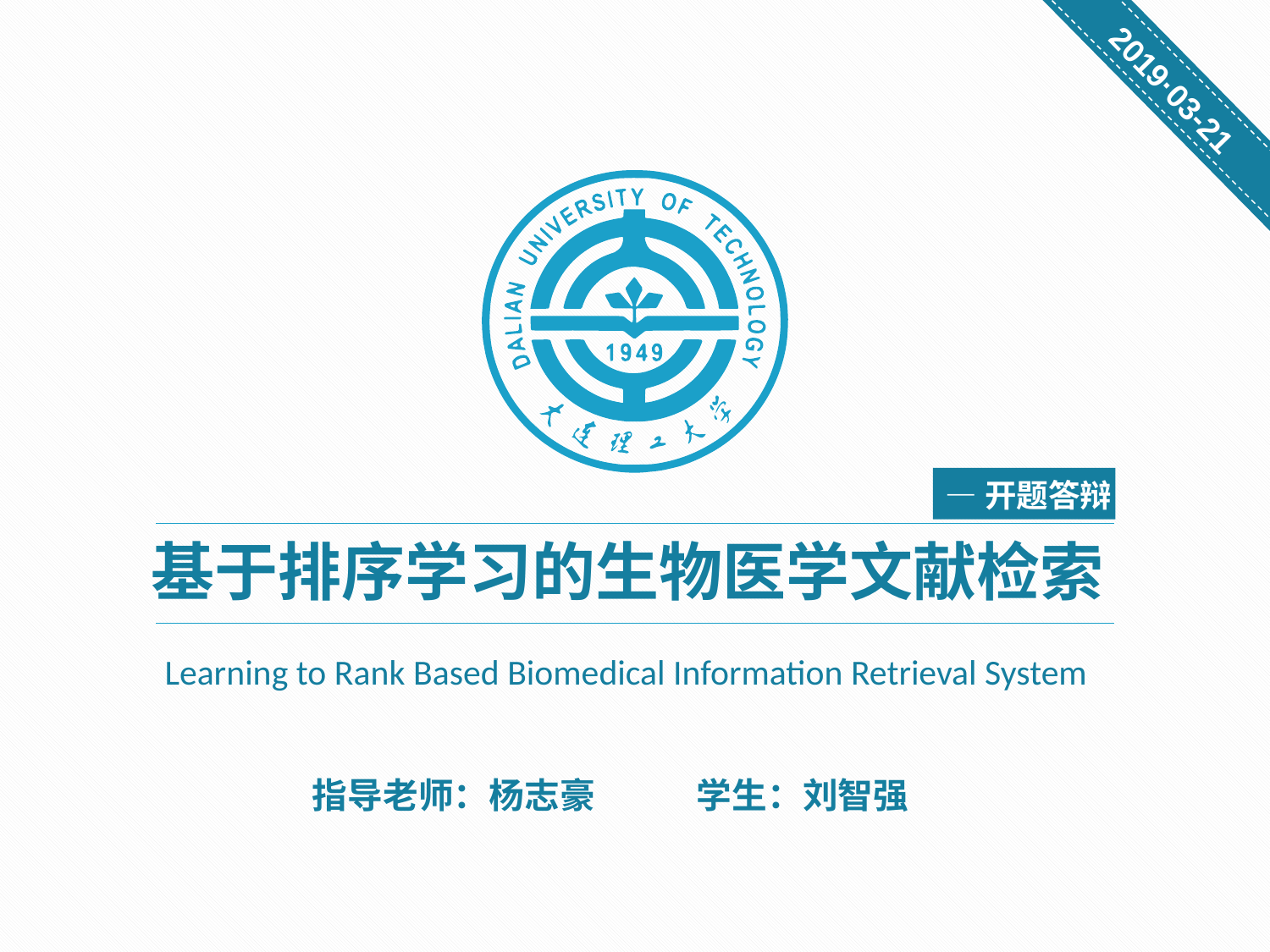

2019·03-21

—开题答辩
基于排序学习的生物医学文献检索
Learning to Rank Based Biomedical Information Retrieval System
指导老师：杨志豪
学生：刘智强